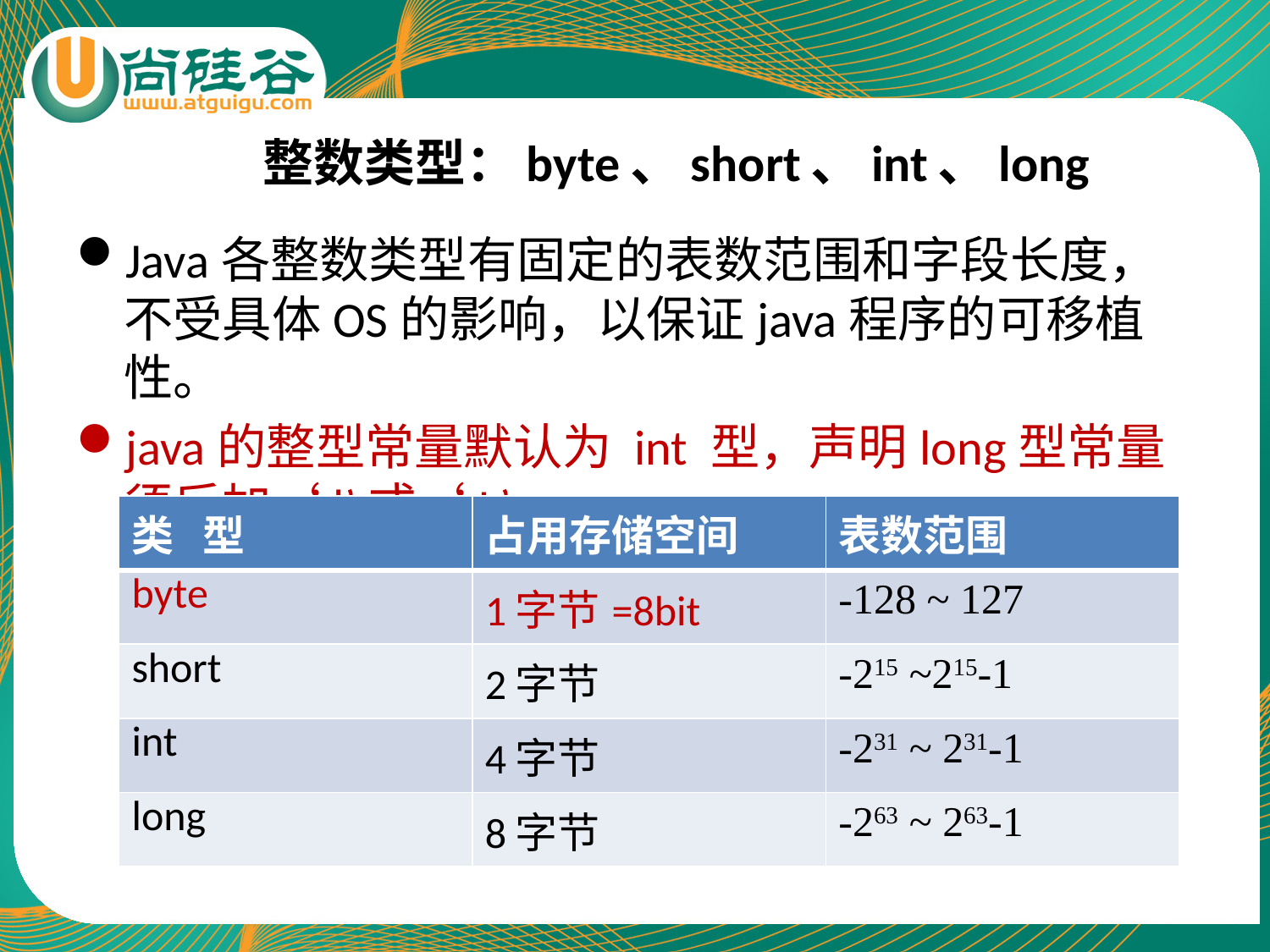

# 整数类型：byte、short、int、long
Java各整数类型有固定的表数范围和字段长度，不受具体OS的影响，以保证java程序的可移植性。
java的整型常量默认为 int 型，声明long型常量须后加‘l’或‘L’

| 类 型 | 占用存储空间 | 表数范围 |
| --- | --- | --- |
| byte | 1字节=8bit | -128 ~ 127 |
| short | 2字节 | -215 ~215-1 |
| int | 4字节 | -231 ~ 231-1 |
| long | 8字节 | -263 ~ 263-1 |